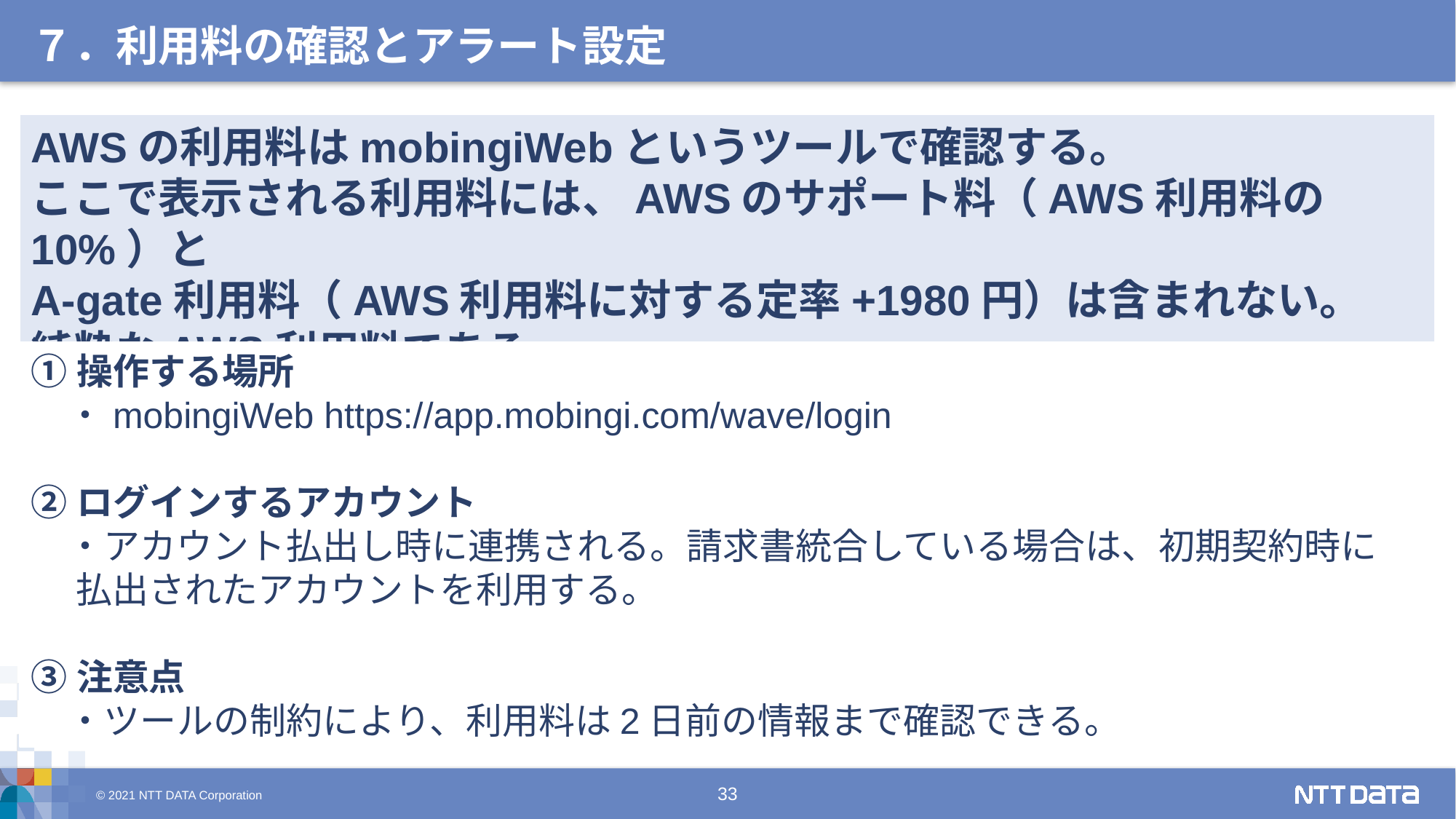

７．利用料の確認とアラート設定
AWSの利用料はmobingiWebというツールで確認する。
ここで表示される利用料には、AWSのサポート料（AWS利用料の10%）と
A-gate利用料（AWS利用料に対する定率+1980円）は含まれない。
純粋なAWS利用料である。
①操作する場所
　・mobingiWeb https://app.mobingi.com/wave/login

②ログインするアカウント
　・アカウント払出し時に連携される。請求書統合している場合は、初期契約時に
　 払出されたアカウントを利用する。

③注意点
　・ツールの制約により、利用料は2日前の情報まで確認できる。